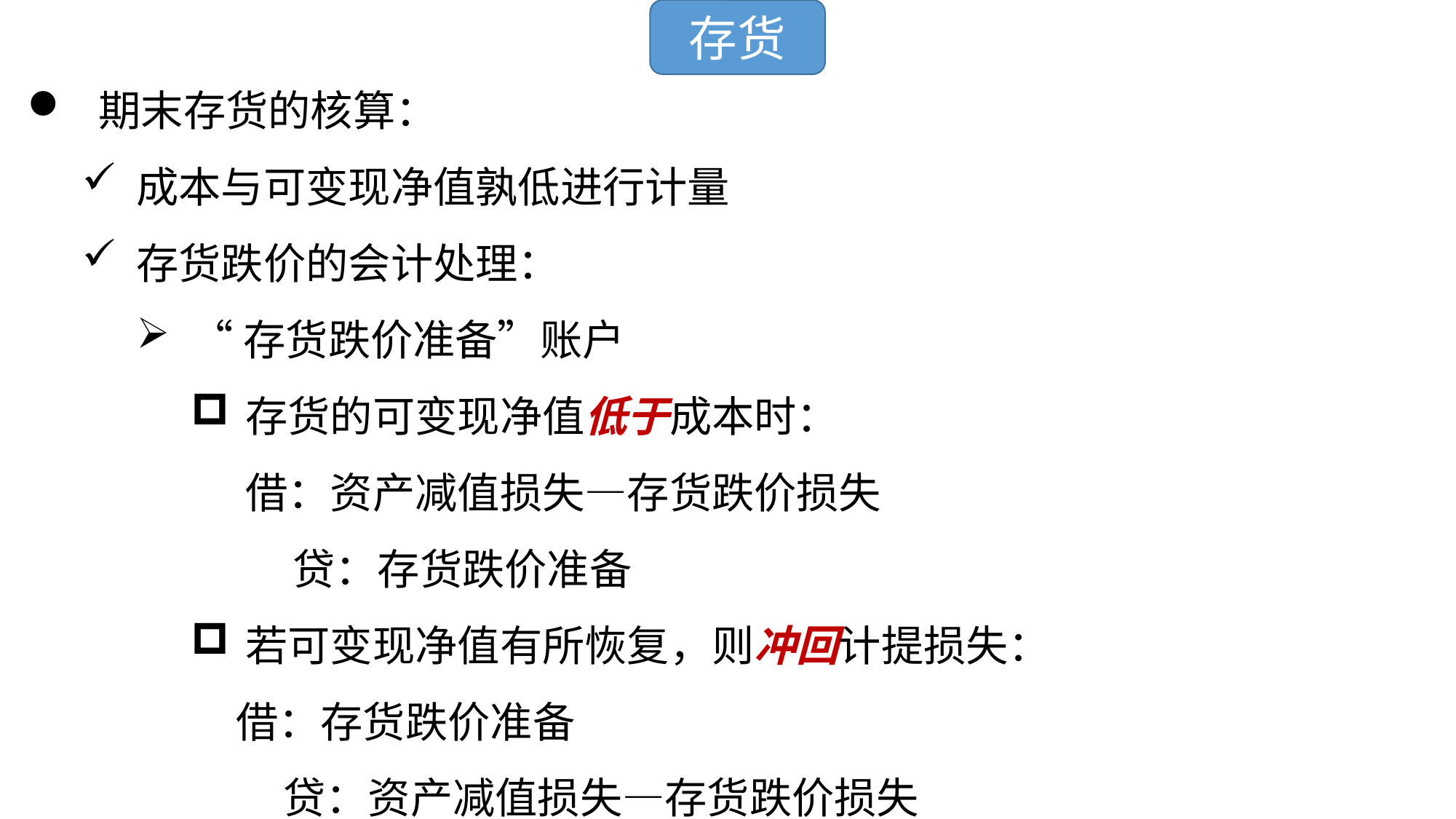

存货
  期末存货的核算：
成本与可变现净值孰低进行计量
存货跌价的会计处理：
“存货跌价准备”账户
存货的可变现净值低于成本时：
                      借：资产减值损失—存货跌价损失
                           贷：存货跌价准备
若可变现净值有所恢复，则冲回计提损失：
                     借：存货跌价准备
                          贷：资产减值损失—存货跌价损失